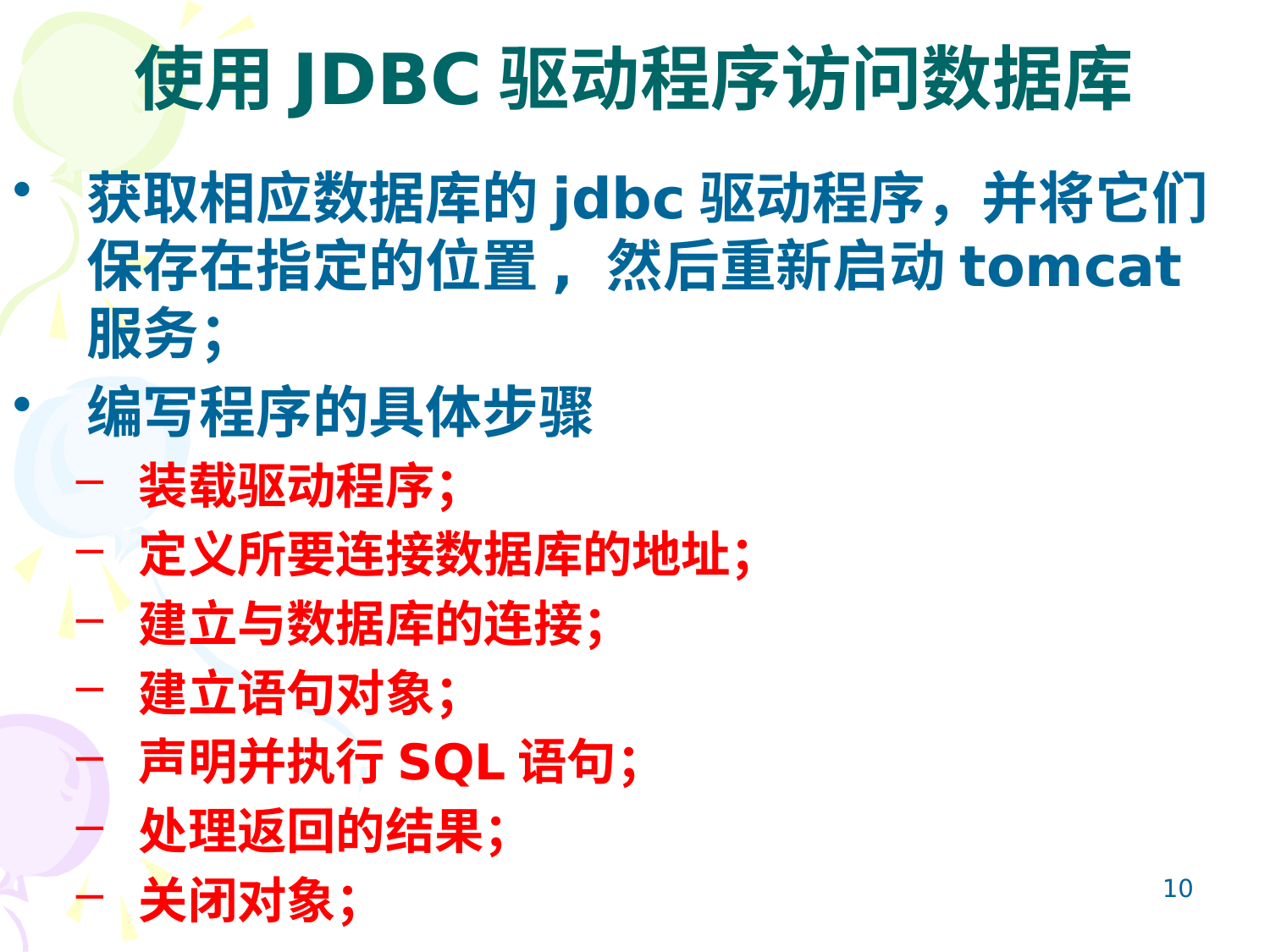

# 使用JDBC驱动程序访问数据库
获取相应数据库的jdbc驱动程序，并将它们保存在指定的位置, 然后重新启动tomcat服务；
编写程序的具体步骤
装载驱动程序；
定义所要连接数据库的地址；
建立与数据库的连接；
建立语句对象；
声明并执行SQL语句；
处理返回的结果；
关闭对象；

10